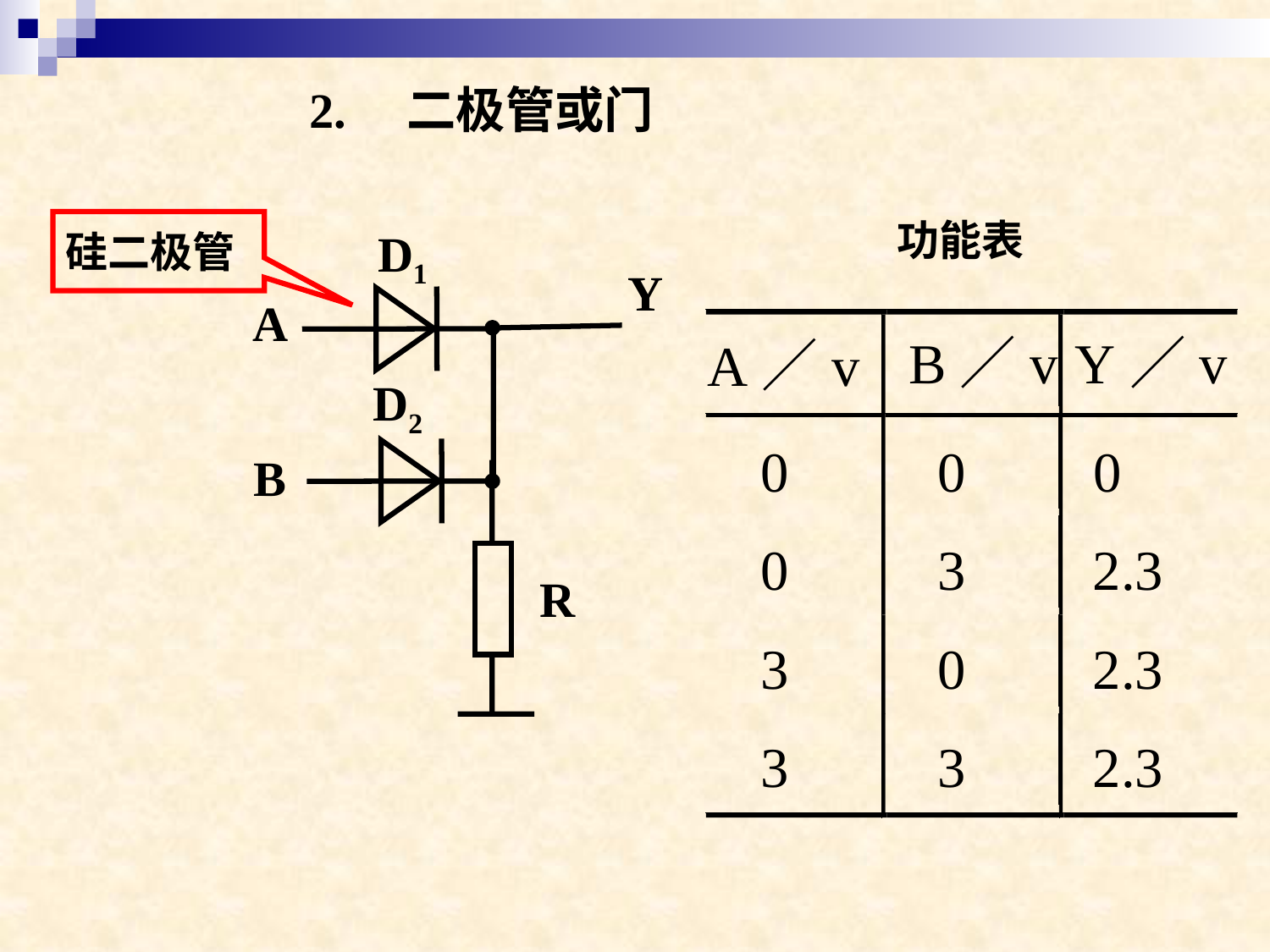

2.    二极管或门
 功能表
硅二极管
D1
Y
A

B／v
Y／v
A／v

0
0
0

0
3
2.3

3
0
2.3

3
3
2.3

D2

B

R